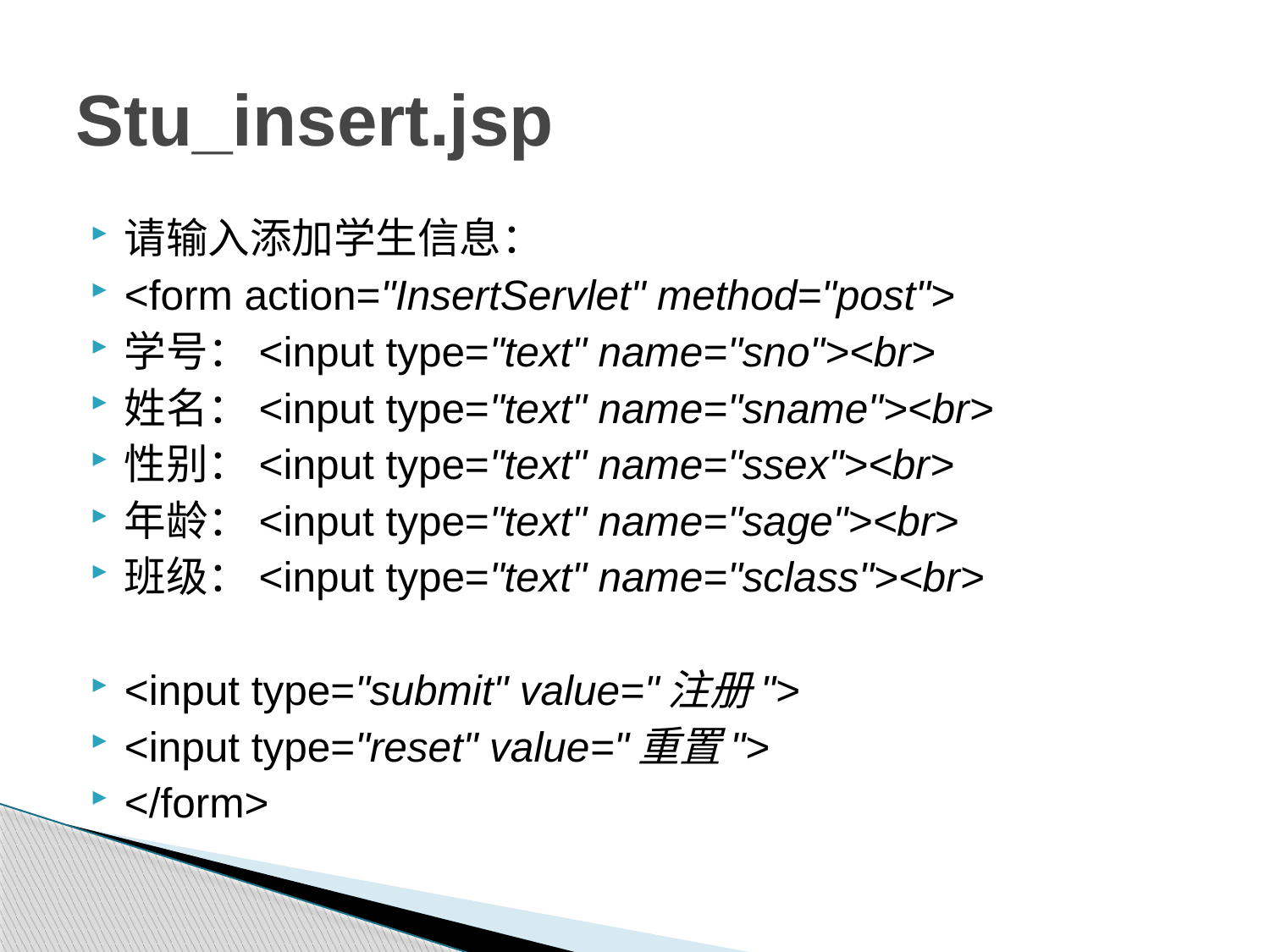

# Stu_insert.jsp
请输入添加学生信息：
<form action="InsertServlet" method="post">
学号：<input type="text" name="sno"><br>
姓名：<input type="text" name="sname"><br>
性别：<input type="text" name="ssex"><br>
年龄：<input type="text" name="sage"><br>
班级：<input type="text" name="sclass"><br>

<input type="submit" value="注册">
<input type="reset" value="重置">
</form>